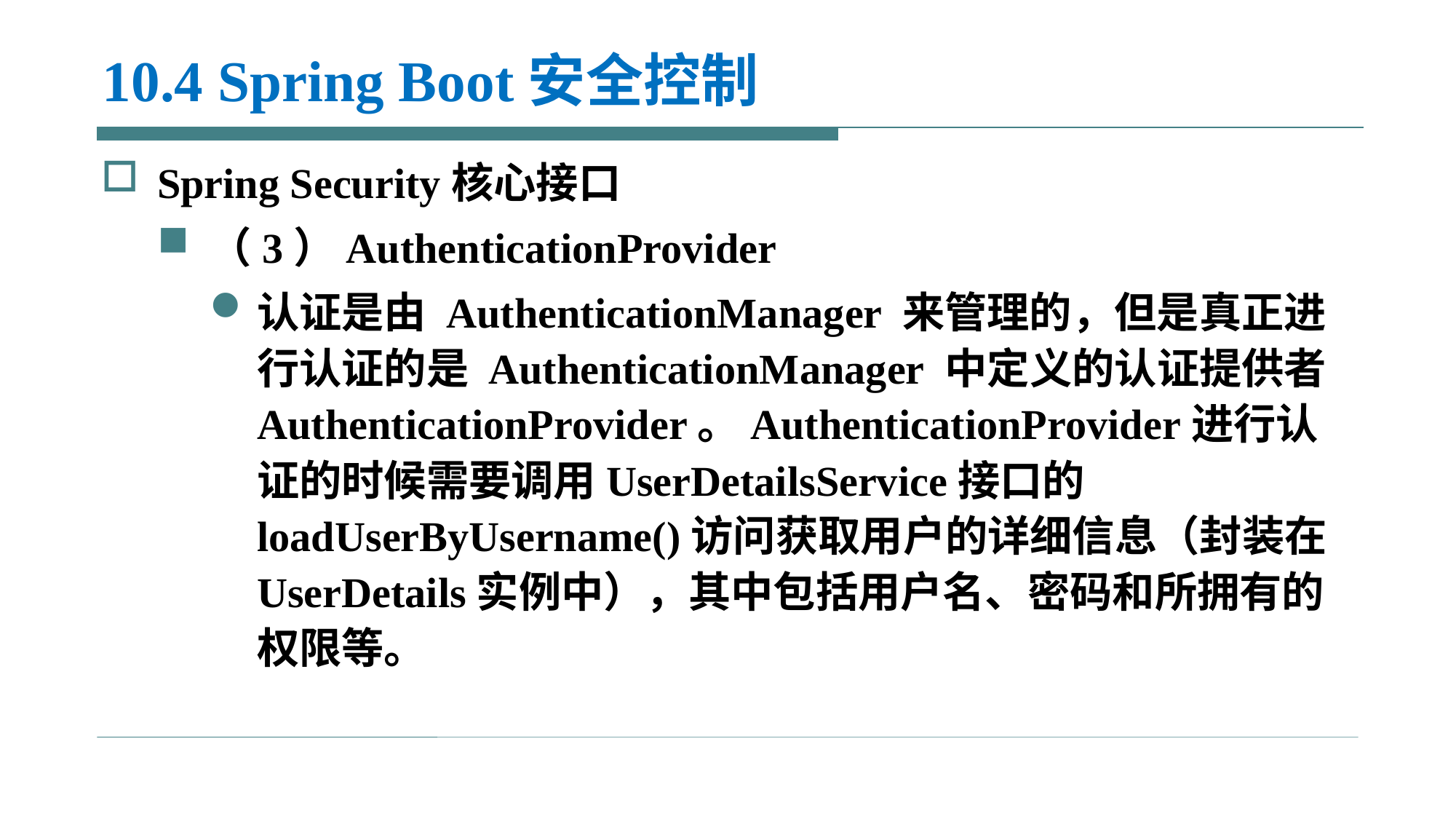

# 10.4 Spring Boot安全控制
Spring Security核心接口
（3）AuthenticationProvider
认证是由 AuthenticationManager 来管理的，但是真正进行认证的是 AuthenticationManager 中定义的认证提供者AuthenticationProvider。AuthenticationProvider进行认证的时候需要调用UserDetailsService接口的loadUserByUsername()访问获取用户的详细信息（封装在UserDetails实例中），其中包括用户名、密码和所拥有的权限等。
28